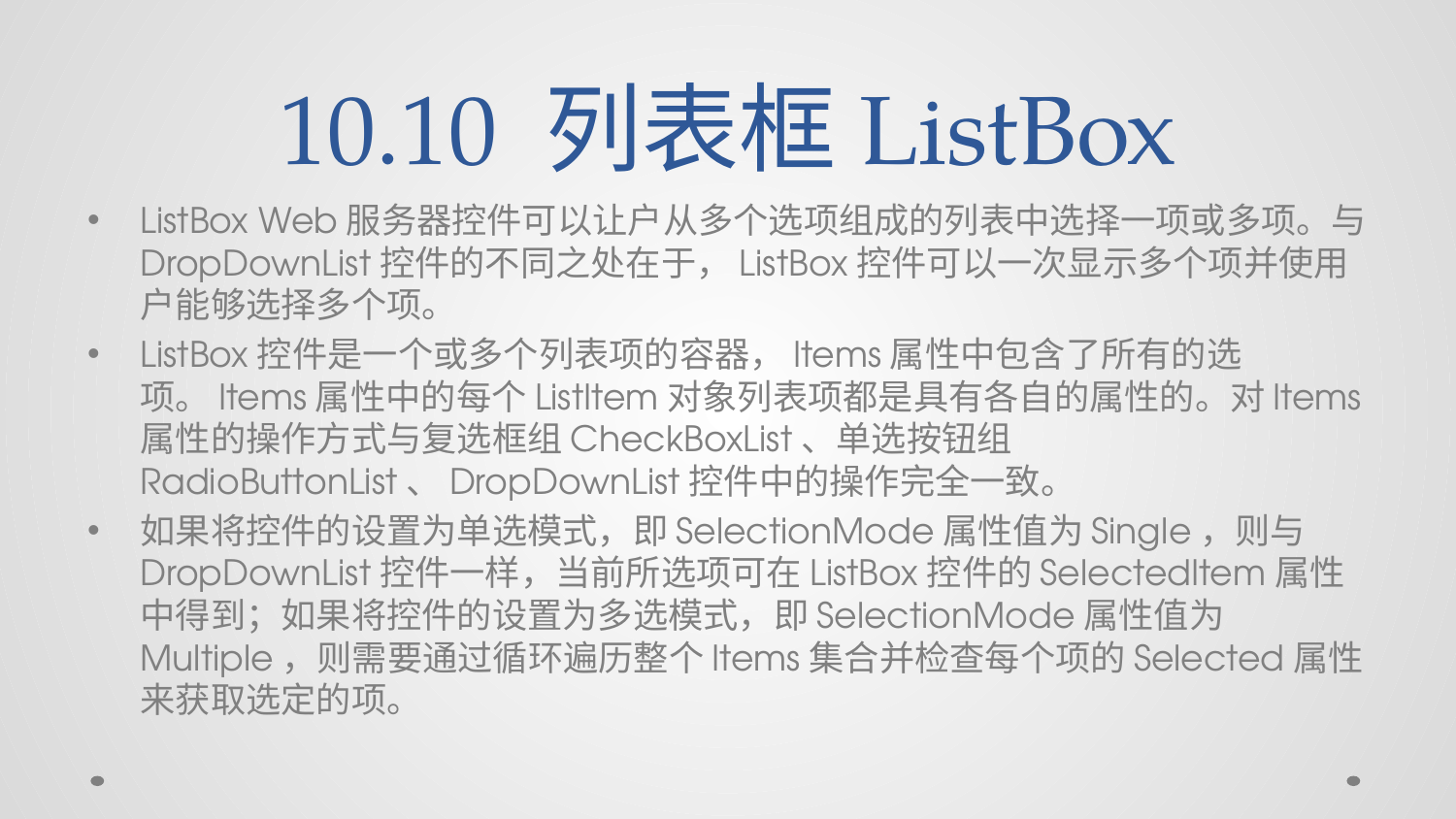

# 10.10 列表框ListBox
ListBox Web服务器控件可以让户从多个选项组成的列表中选择一项或多项。与DropDownList控件的不同之处在于，ListBox控件可以一次显示多个项并使用户能够选择多个项。
ListBox控件是一个或多个列表项的容器，Items属性中包含了所有的选项。Items属性中的每个ListItem对象列表项都是具有各自的属性的。对Items属性的操作方式与复选框组CheckBoxList、单选按钮组RadioButtonList、DropDownList控件中的操作完全一致。
如果将控件的设置为单选模式，即SelectionMode属性值为Single，则与DropDownList控件一样，当前所选项可在ListBox控件的SelectedItem属性中得到；如果将控件的设置为多选模式，即SelectionMode属性值为Multiple，则需要通过循环遍历整个Items集合并检查每个项的Selected属性来获取选定的项。